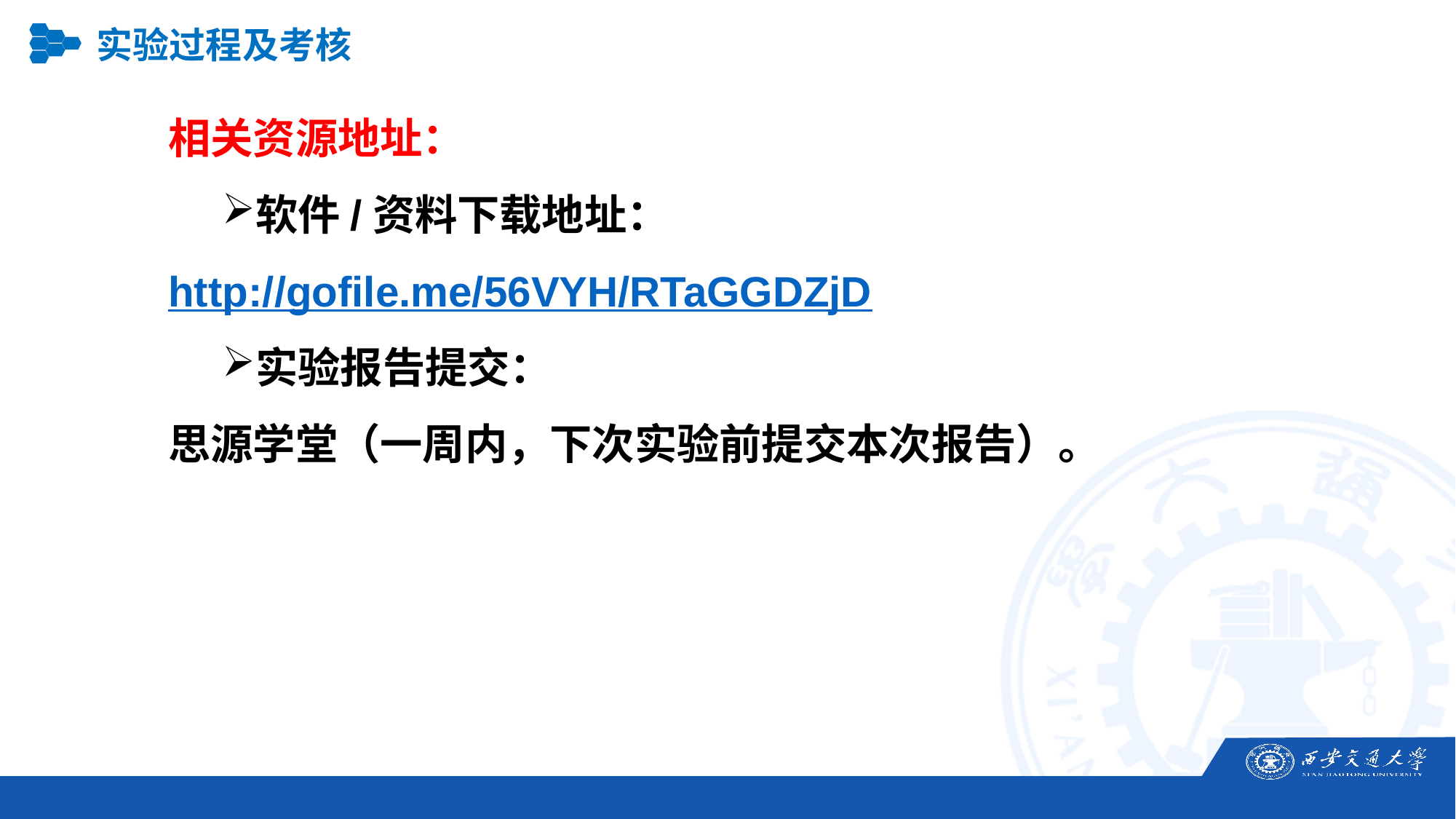

实验过程及考核
相关资源地址：
软件/资料下载地址：
http://gofile.me/56VYH/RTaGGDZjD
实验报告提交：
思源学堂（一周内，下次实验前提交本次报告）。